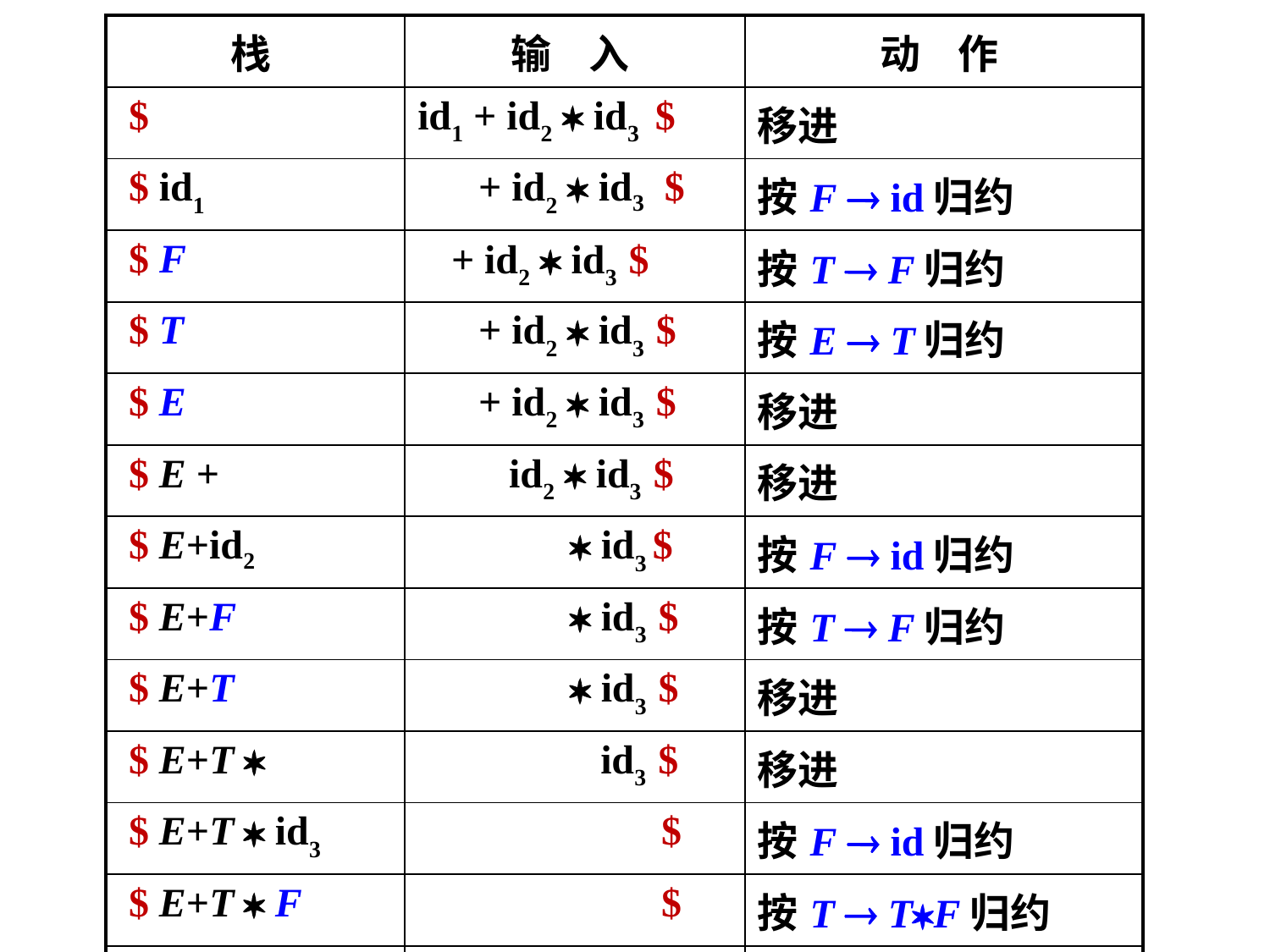

| 栈 | 输 入 | 动 作 |
| --- | --- | --- |
| $ | id1 + id2 ∗ id3 $ | 移进 |
| $ id1 | + id2 ∗ id3 $ | 按F → id归约 |
| $ F | + id2 ∗ id3 $ | 按T → F归约 |
| $ T | + id2 ∗ id3 $ | 按E → T归约 |
| $ E | + id2 ∗ id3 $ | 移进 |
| $ E + | id2 ∗ id3 $ | 移进 |
| $ E+id2 | ∗ id3 $ | 按F → id归约 |
| $ E+F | ∗ id3 $ | 按T → F归约 |
| $ E+T | ∗ id3 $ | 移进 |
| $ E+T ∗ | id3 $ | 移进 |
| $ E+T ∗ id3 | $ | 按F → id归约 |
| $ E+T ∗ F | $ | 按T → T∗F归约 |
| $ E+T | $ | 按E → E+T归约 |
| $ E | $ | 接受 |